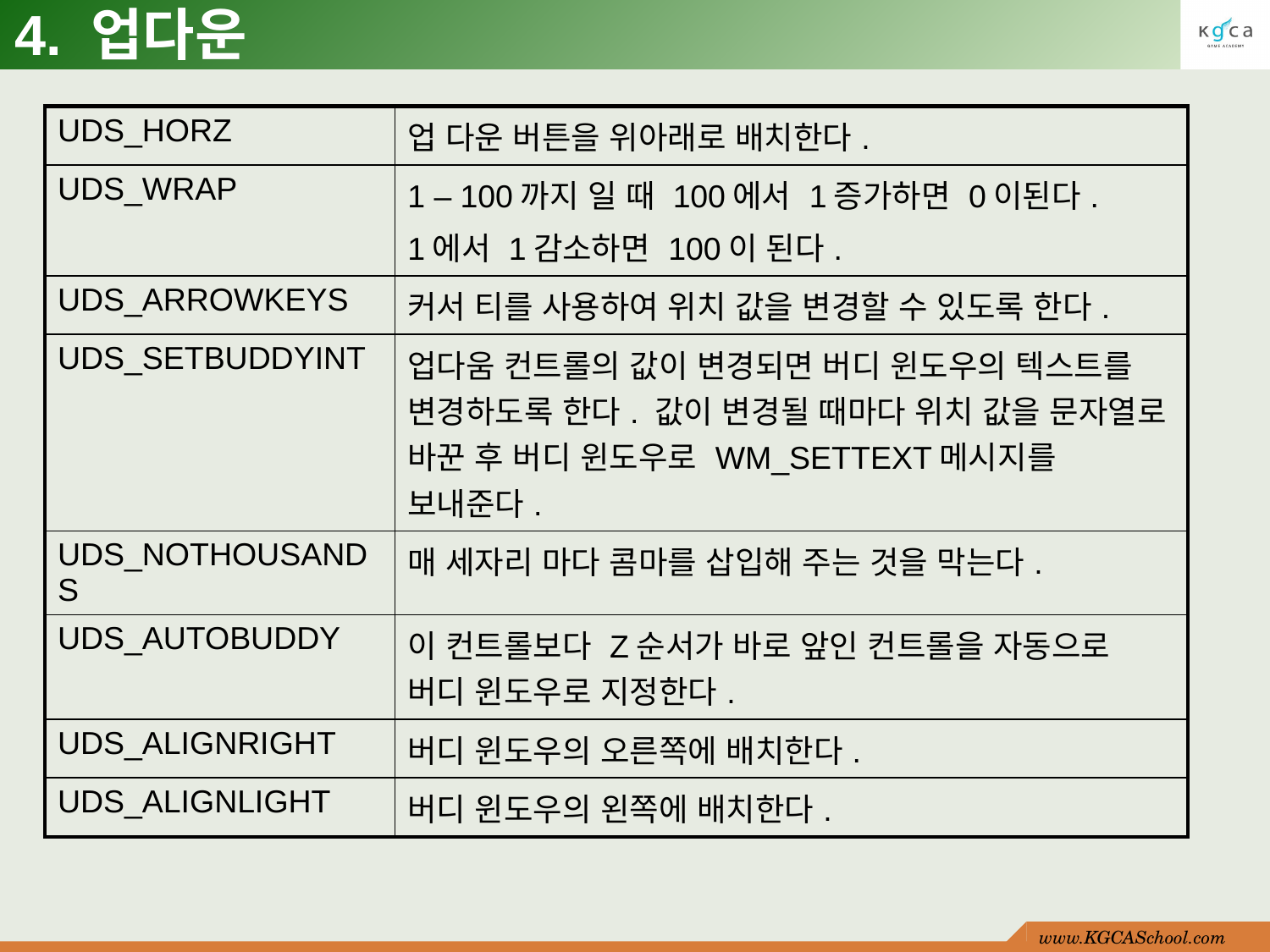

# 4. 업다운
| UDS\_HORZ | 업 다운 버튼을 위아래로 배치한다. |
| --- | --- |
| UDS\_WRAP | 1 – 100까지 일 때 100에서 1증가하면 0이된다. 1에서 1감소하면 100이 된다. |
| UDS\_ARROWKEYS | 커서 티를 사용하여 위치 값을 변경할 수 있도록 한다. |
| UDS\_SETBUDDYINT | 업다움 컨트롤의 값이 변경되면 버디 윈도우의 텍스트를 변경하도록 한다. 값이 변경될 때마다 위치 값을 문자열로 바꾼 후 버디 윈도우로 WM\_SETTEXT메시지를 보내준다. |
| UDS\_NOTHOUSANDS | 매 세자리 마다 콤마를 삽입해 주는 것을 막는다. |
| UDS\_AUTOBUDDY | 이 컨트롤보다 Z순서가 바로 앞인 컨트롤을 자동으로 버디 윈도우로 지정한다. |
| UDS\_ALIGNRIGHT | 버디 윈도우의 오른쪽에 배치한다. |
| UDS\_ALIGNLIGHT | 버디 윈도우의 왼쪽에 배치한다. |